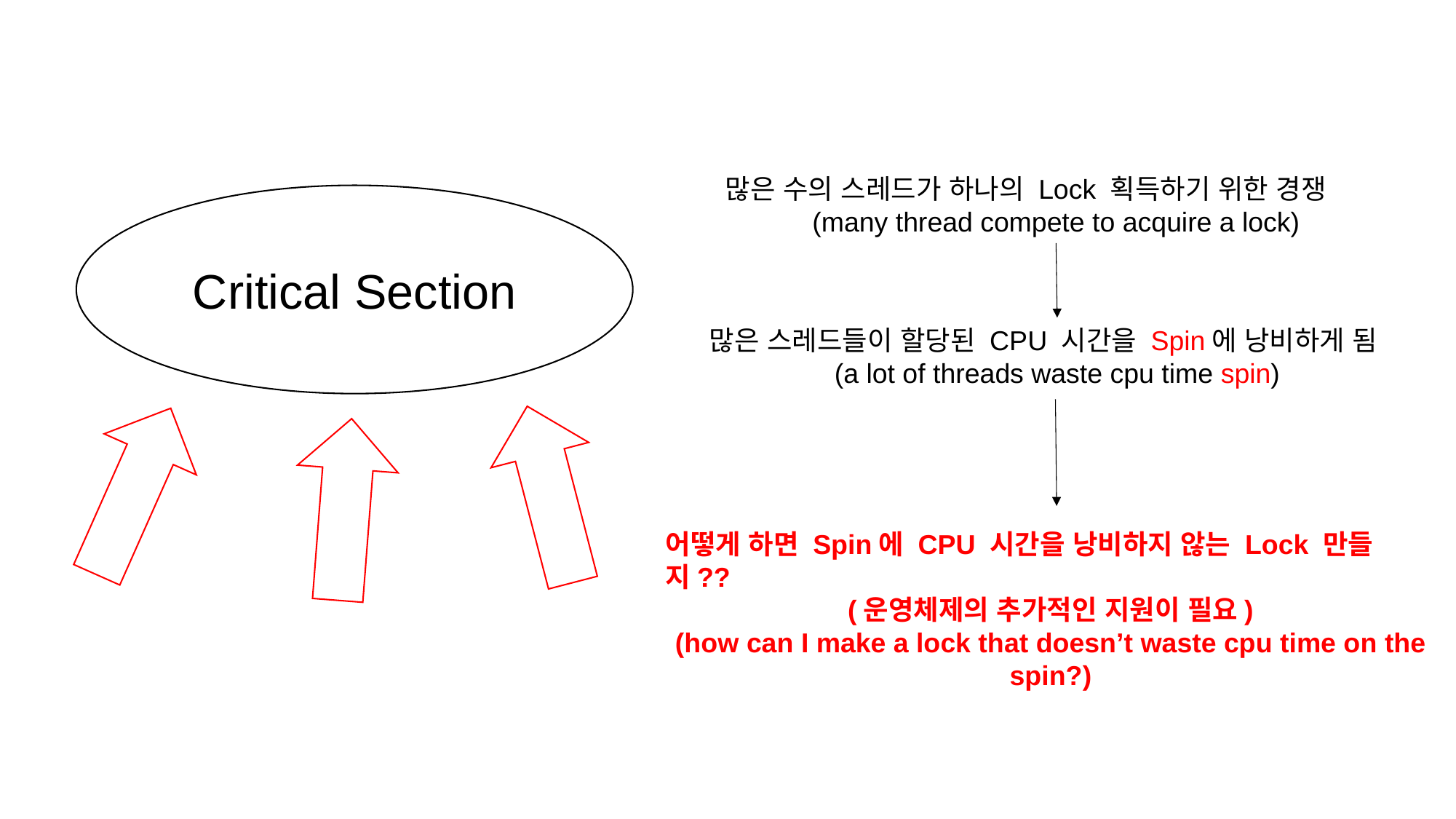

많은 수의 스레드가 하나의 Lock 획득하기 위한 경쟁
(many thread compete to acquire a lock)
Critical Section
많은 스레드들이 할당된 CPU 시간을 Spin에 낭비하게 됨
(a lot of threads waste cpu time spin)

어떻게 하면 Spin에 CPU 시간을 낭비하지 않는 Lock 만들지??
(운영체제의 추가적인 지원이 필요)
(how can I make a lock that doesn’t waste cpu time on the spin?)